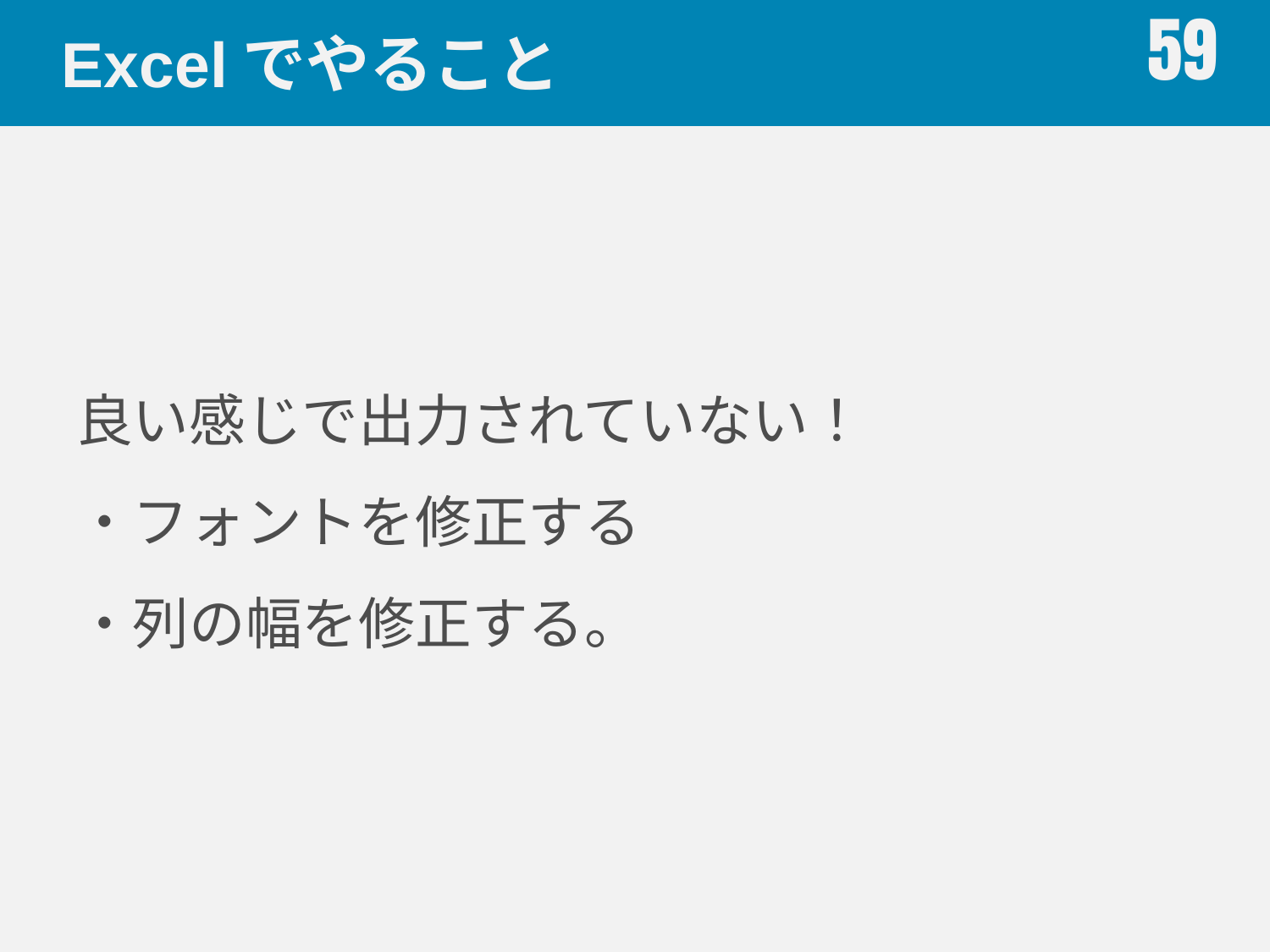

# Excelでやること
 59
良い感じで出力されていない！
・フォントを修正する
・列の幅を修正する。